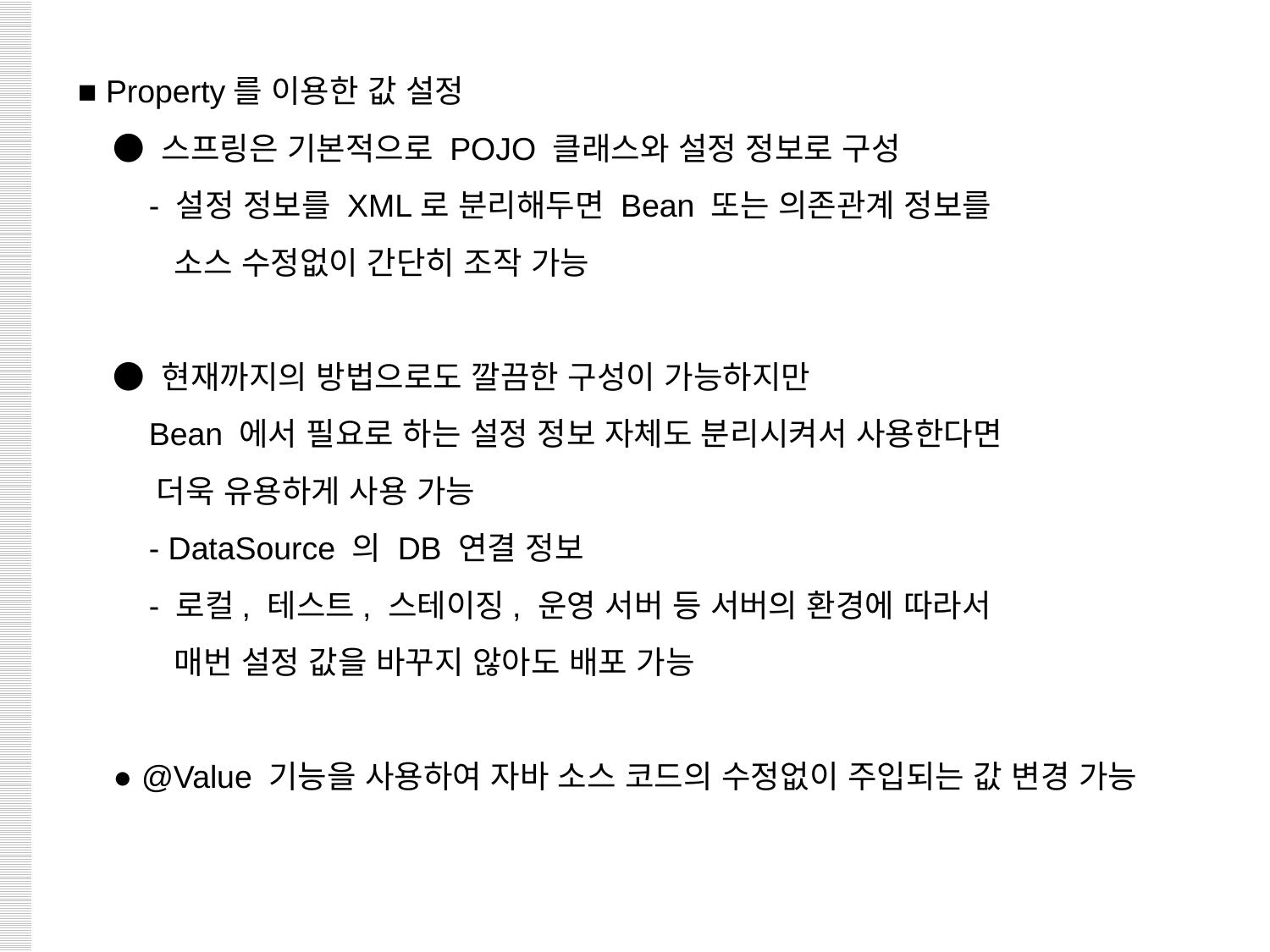

■ Property를 이용한 값 설정
    ● 스프링은 기본적으로 POJO 클래스와 설정 정보로 구성
        - 설정 정보를 XML로 분리해두면 Bean 또는 의존관계 정보를
          소스 수정없이 간단히 조작 가능

    ● 현재까지의 방법으로도 깔끔한 구성이 가능하지만
        Bean 에서 필요로 하는 설정 정보 자체도 분리시켜서 사용한다면
        더욱 유용하게 사용 가능
        - DataSource 의 DB 연결 정보
        - 로컬, 테스트, 스테이징, 운영 서버 등 서버의 환경에 따라서
          매번 설정 값을 바꾸지 않아도 배포 가능

    ● @Value 기능을 사용하여 자바 소스 코드의 수정없이 주입되는 값 변경 가능